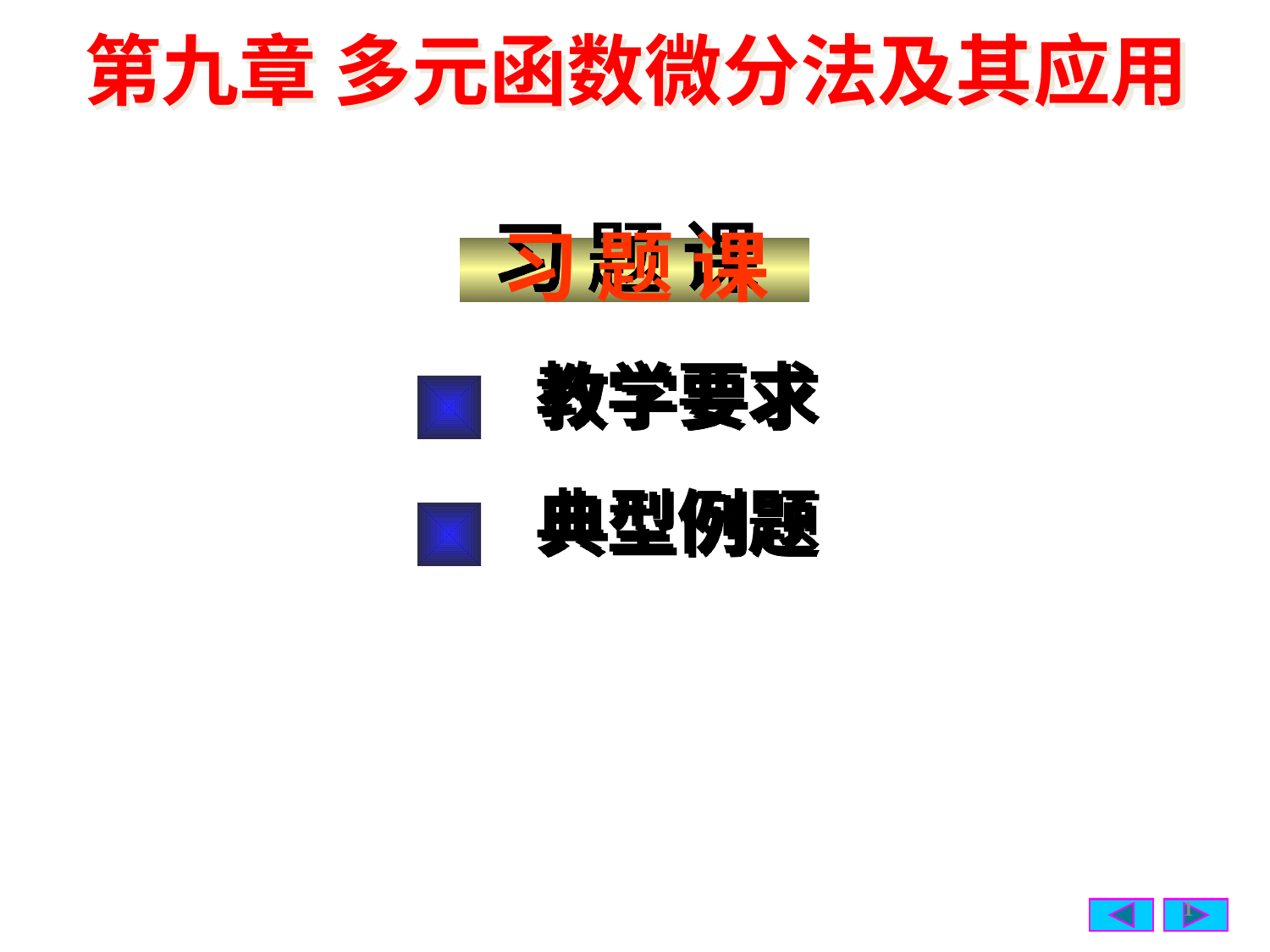

第九章 多元函数微分法及其应用
习 题 课

教学要求

典型例题

1